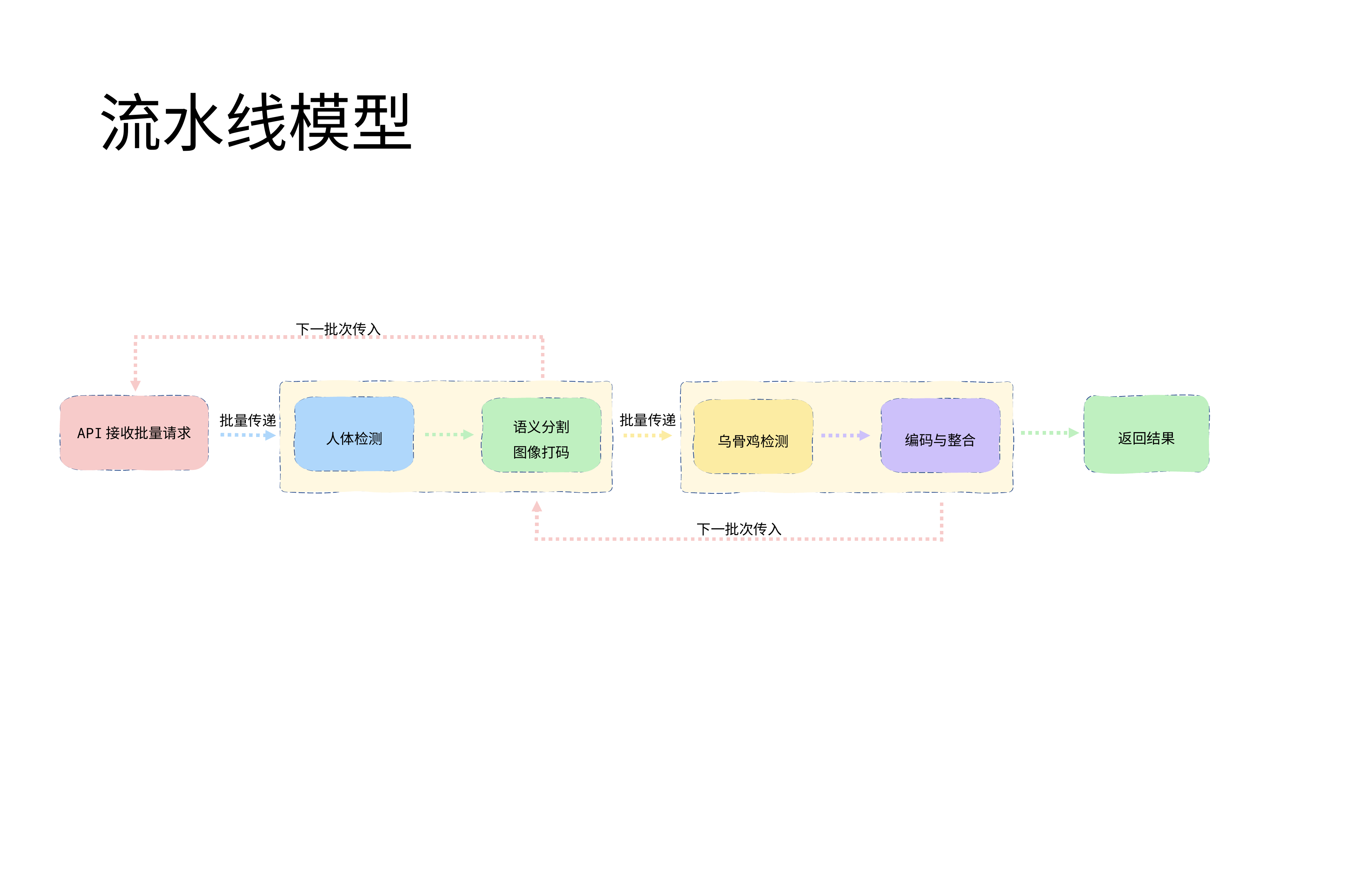

流水线模型
下一批次传入

返回结果
API接收批量请求
人体检测
语义分割
图像打码
编码与整合
乌骨鸡检测
批量传递
批量传递
下一批次传入